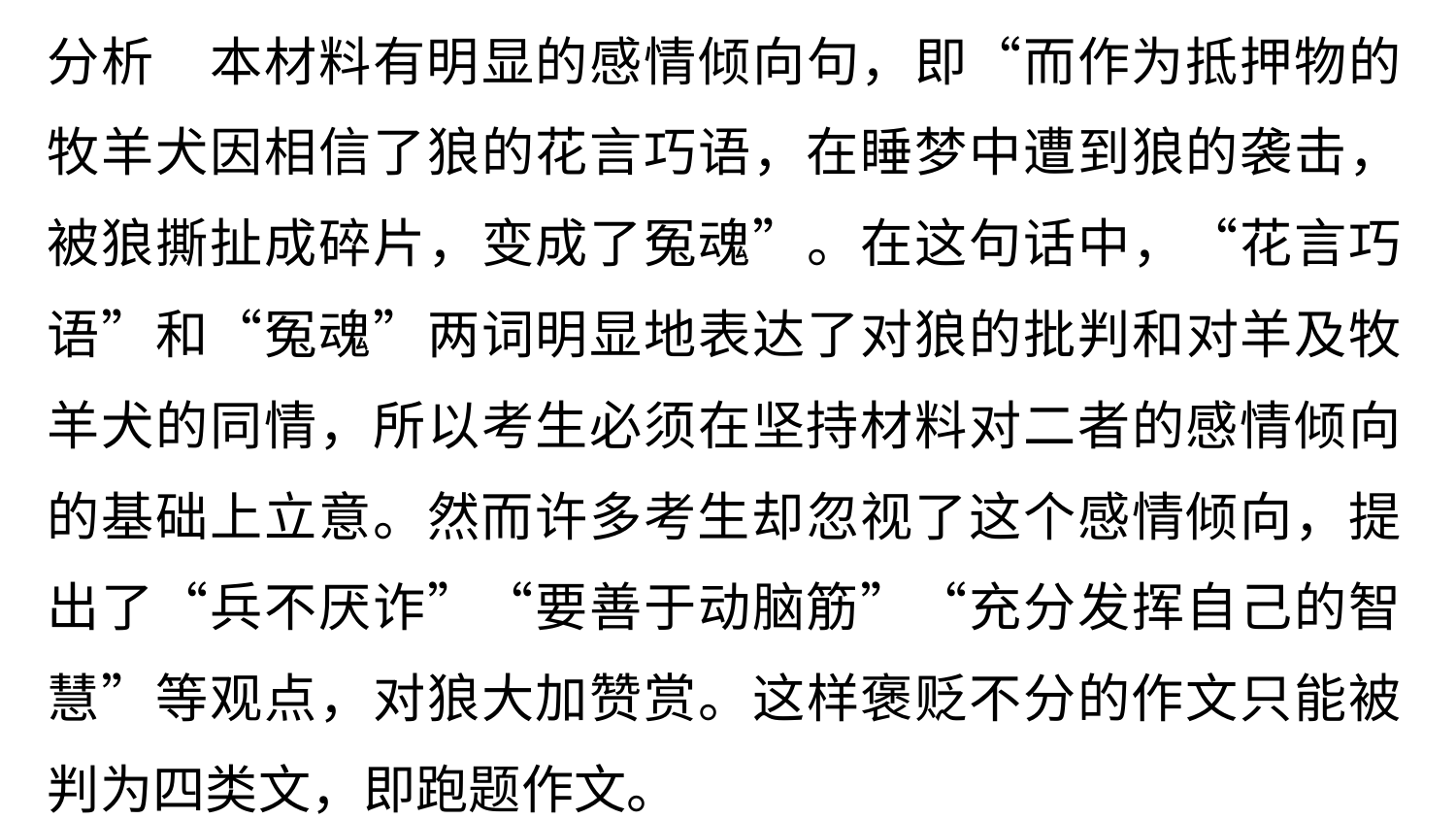

分析　本材料有明显的感情倾向句，即“而作为抵押物的牧羊犬因相信了狼的花言巧语，在睡梦中遭到狼的袭击，被狼撕扯成碎片，变成了冤魂”。在这句话中，“花言巧语”和“冤魂”两词明显地表达了对狼的批判和对羊及牧羊犬的同情，所以考生必须在坚持材料对二者的感情倾向的基础上立意。然而许多考生却忽视了这个感情倾向，提出了“兵不厌诈”“要善于动脑筋”“充分发挥自己的智慧”等观点，对狼大加赞赏。这样褒贬不分的作文只能被判为四类文，即跑题作文。